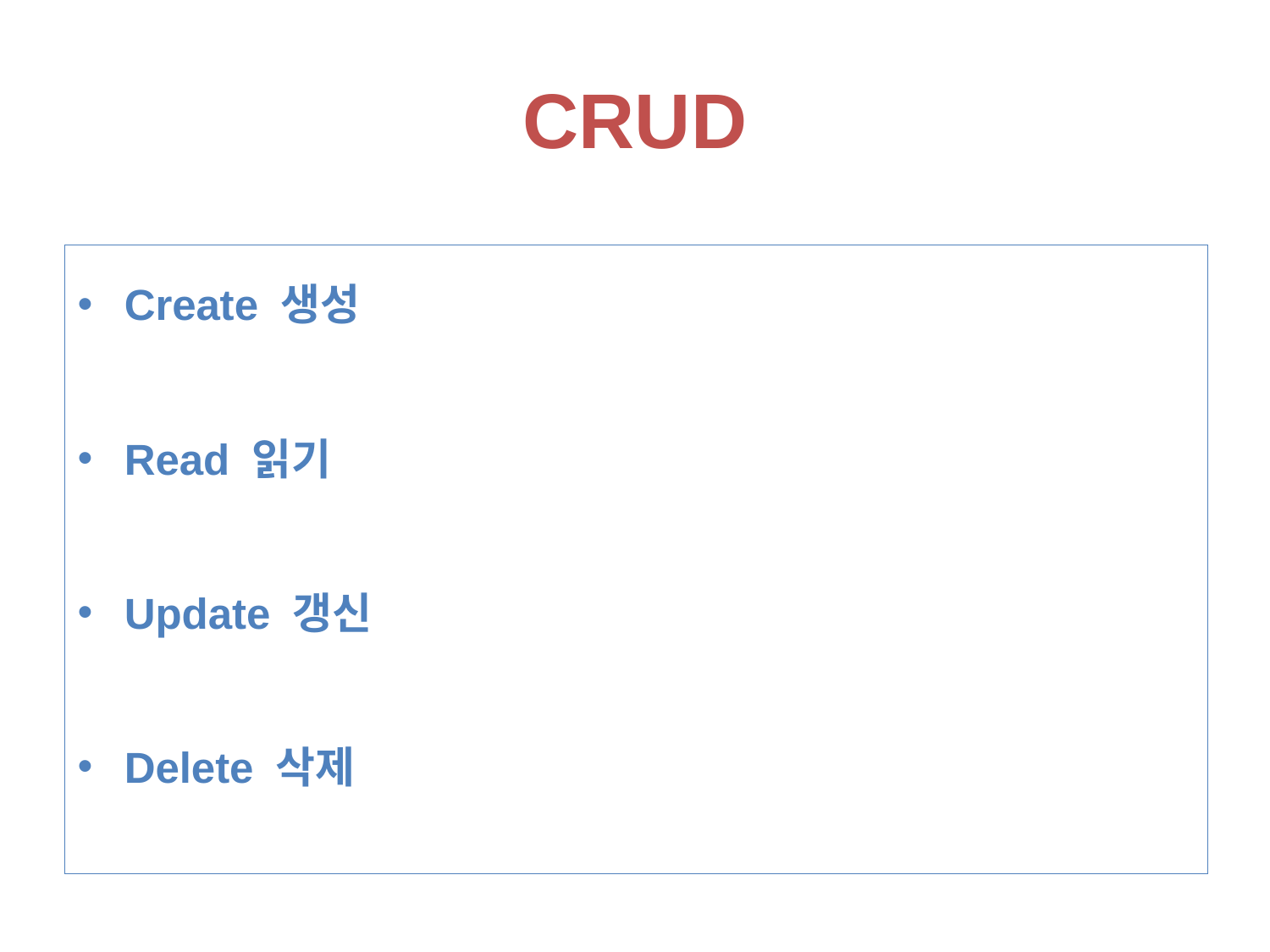

# CRUD
Create 생성

Read 읽기

Update 갱신

Delete 삭제